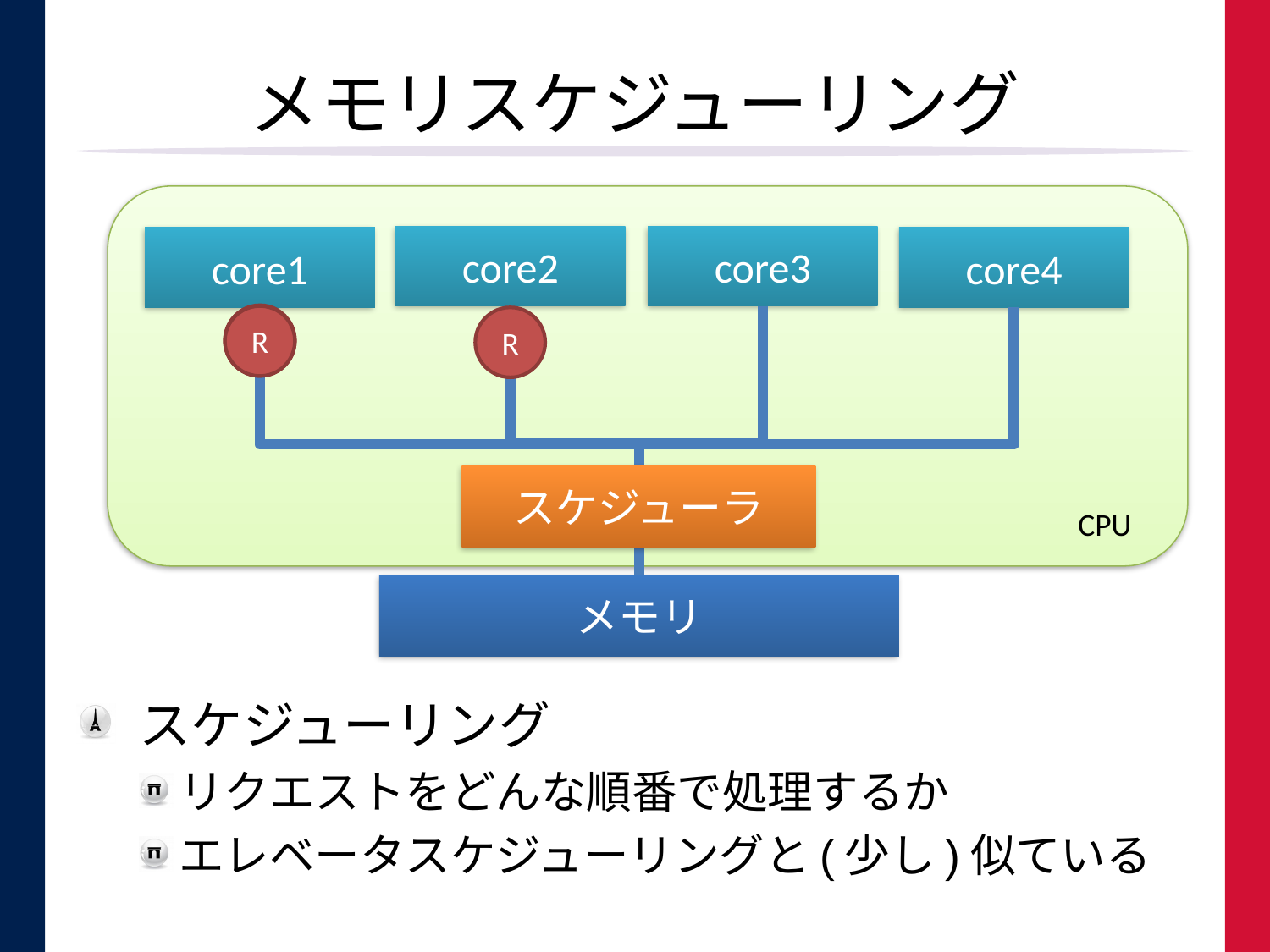

# メモリスケジューリング

core2
core3
core1
core4
R
R
R
R
スケジューラ
CPU
メモリ
スケジューリング
リクエストをどんな順番で処理するか
エレベータスケジューリングと(少し)似ている